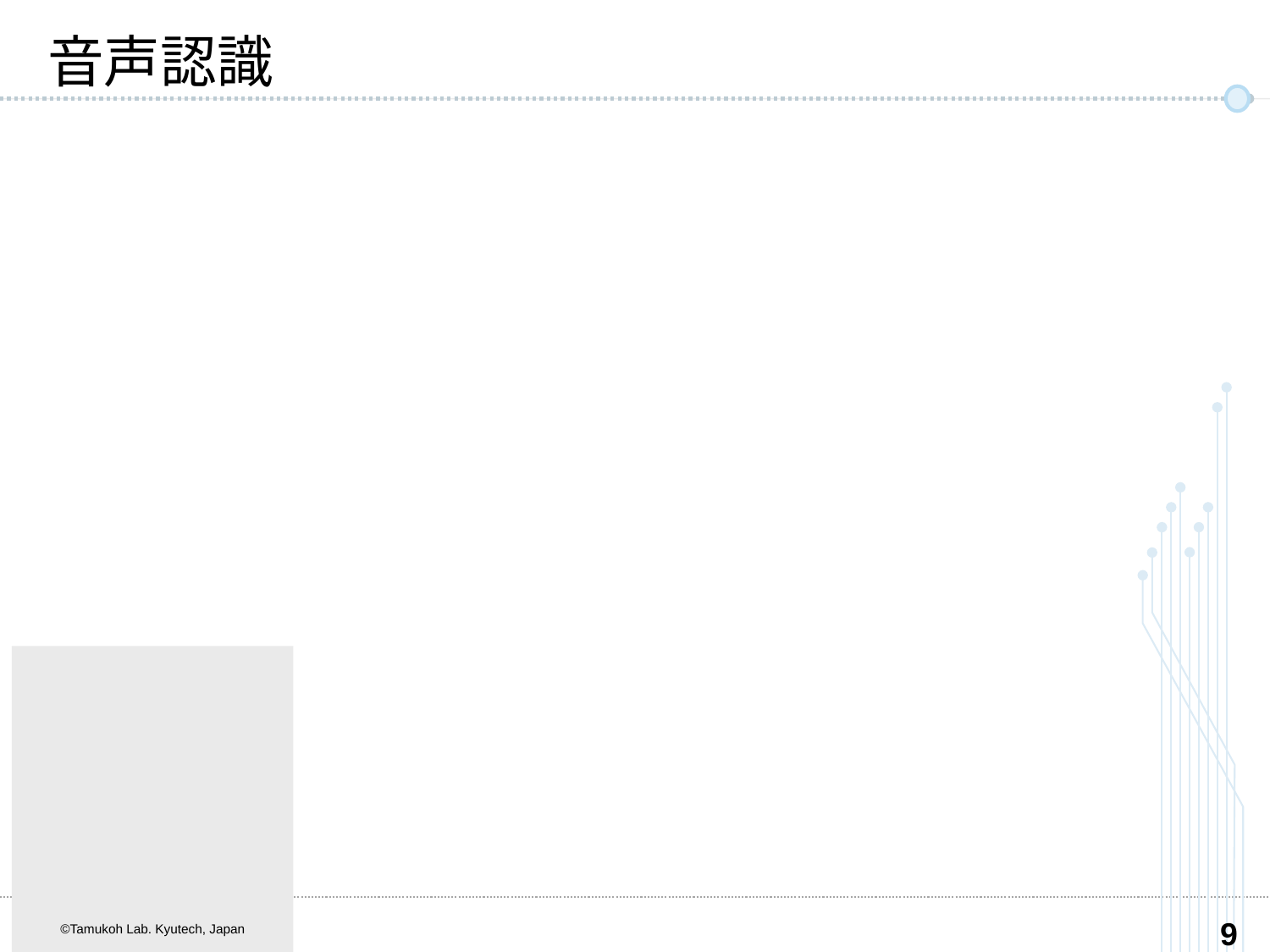

# 音声認識
©Tamukoh Lab. Kyutech, Japan
9